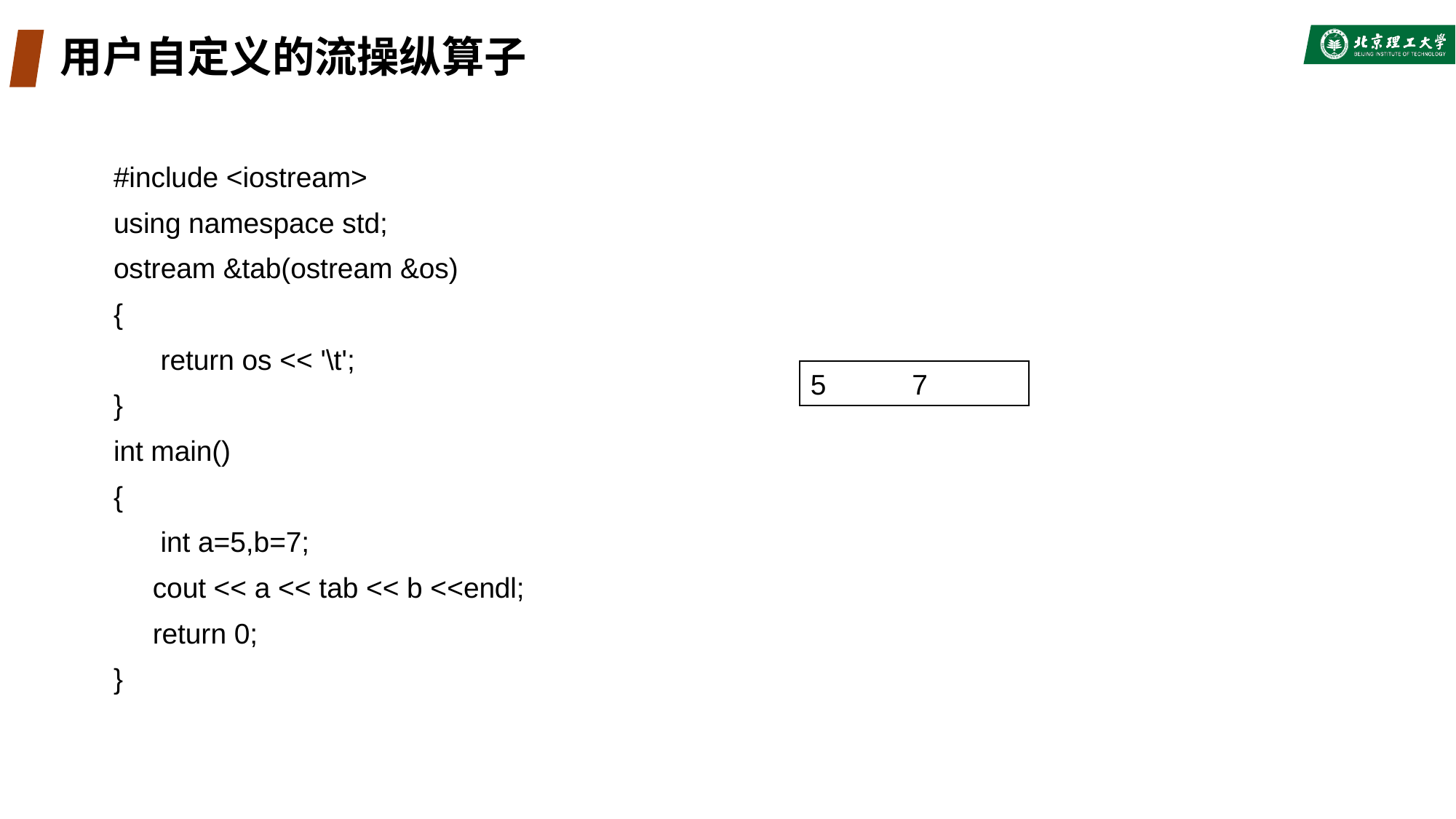

# 用户自定义的流操纵算子
#include <iostream>
using namespace std;
ostream &tab(ostream &os)
{
      return os << '\t';
}
int main()
{
      int a=5,b=7;
     cout << a << tab << b <<endl;
     return 0;
}
5           7